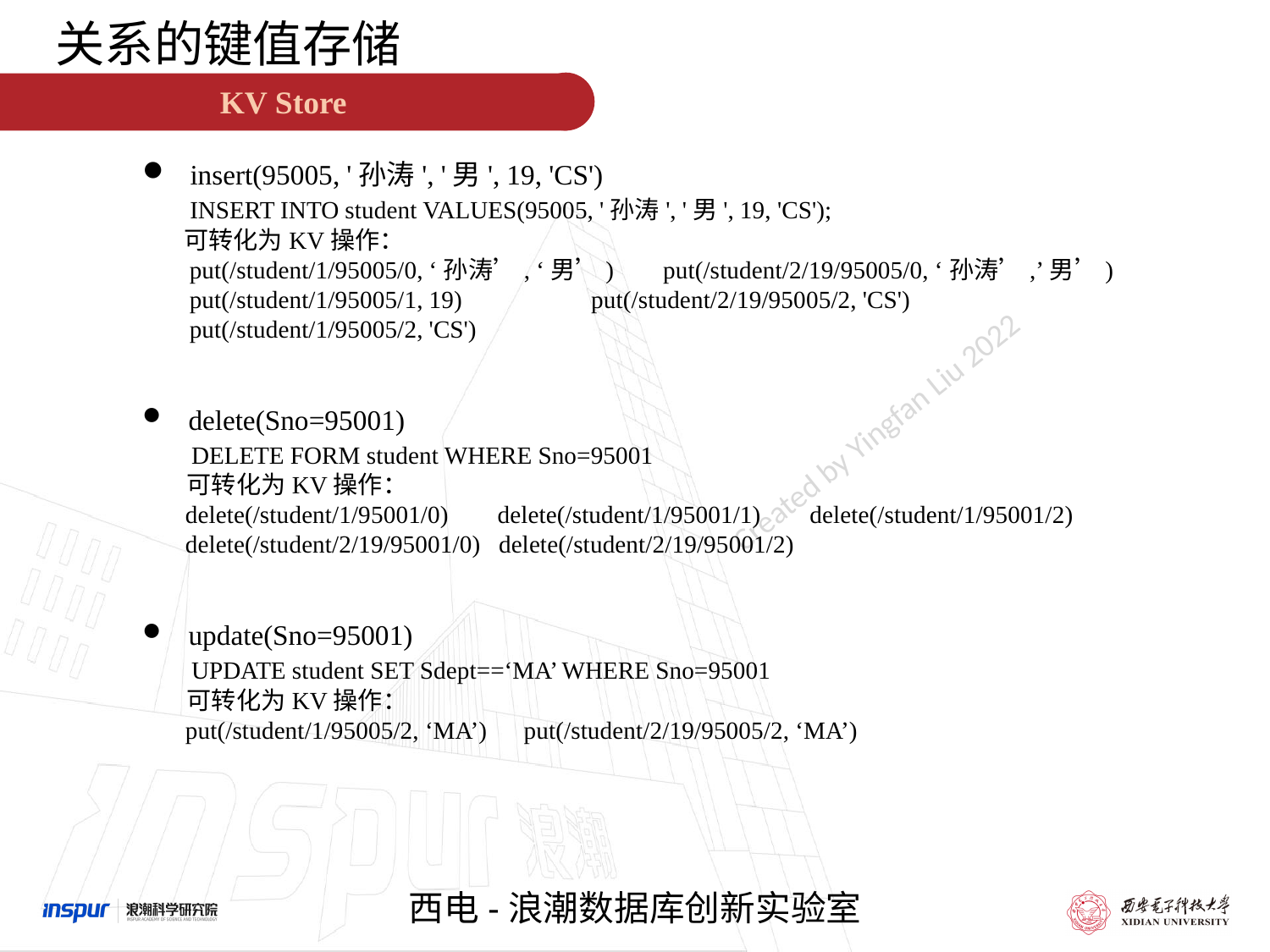

关系的键值存储

KV Store
insert(95005, '孙涛', '男', 19, 'CS')
                INSERT INTO student VALUES(95005, '孙涛', '男', 19, 'CS');
                  可转化为KV操作：
                  put(/student/1/95005/0, ‘孙涛’, ‘男’)        put(/student/2/19/95005/0, ‘孙涛’,’男’)
                  put(/student/1/95005/1, 19)                     put(/student/2/19/95005/2, 'CS')
                  put(/student/1/95005/2, 'CS')

 delete(Sno=95001)
       DELETE FORM student WHERE Sno=95001
       可转化为KV操作：
       delete(/student/1/95001/0)        delete(/student/1/95001/1)        delete(/student/1/95001/2)
       delete(/student/2/19/95001/0)   delete(/student/2/19/95001/2)

 update(Sno=95001)
       UPDATE student SET Sdept==‘MA’ WHERE Sno=95001
       可转化为KV操作：
       put(/student/1/95005/2, ‘MA’)      put(/student/2/19/95005/2, ‘MA’)